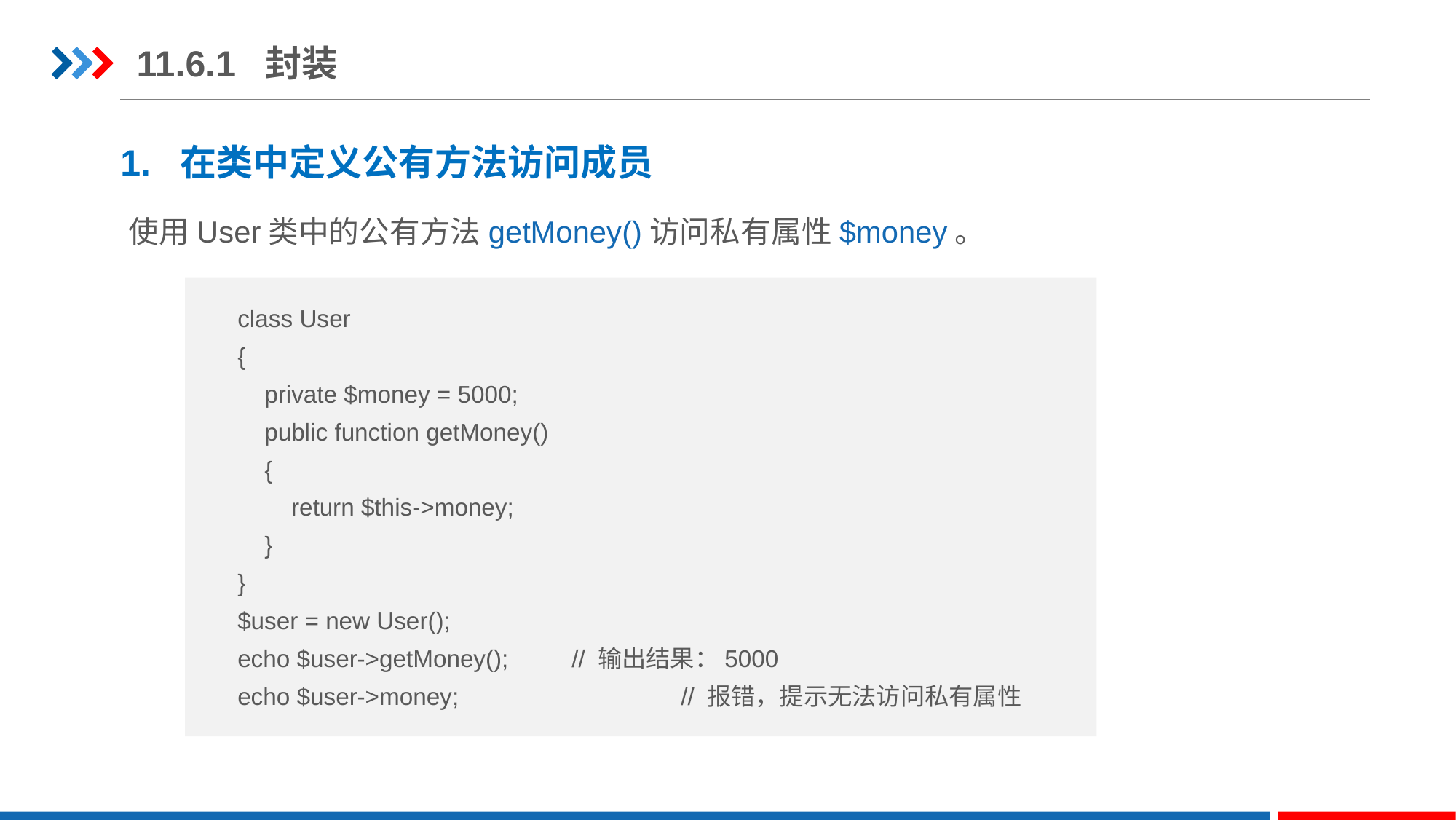

11.6.1  封装
1.  在类中定义公有方法访问成员
使用User类中的公有方法getMoney()访问私有属性$money。

class User
{
    private $money = 5000;
    public function getMoney()
    {
        return $this->money;
    }
}
$user = new User();
echo $user->getMoney(); 	 // 输出结果：5000
echo $user->money;      		 // 报错，提示无法访问私有属性